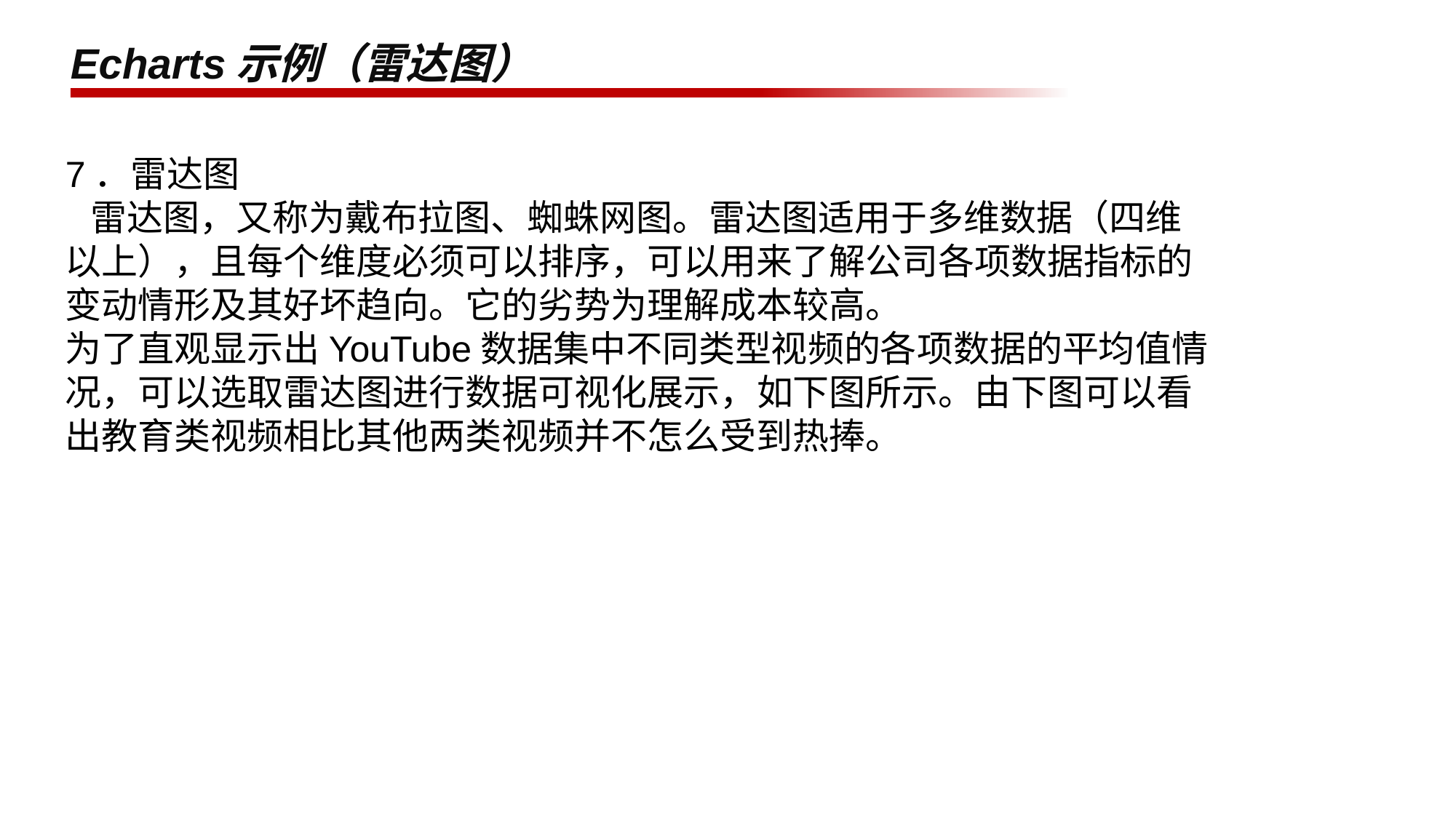

# Echarts示例（雷达图）

7．雷达图
  雷达图，又称为戴布拉图、蜘蛛网图。雷达图适用于多维数据（四维以上），且每个维度必须可以排序，可以用来了解公司各项数据指标的变动情形及其好坏趋向。它的劣势为理解成本较高。
为了直观显示出YouTube数据集中不同类型视频的各项数据的平均值情况，可以选取雷达图进行数据可视化展示，如下图所示。由下图可以看出教育类视频相比其他两类视频并不怎么受到热捧。